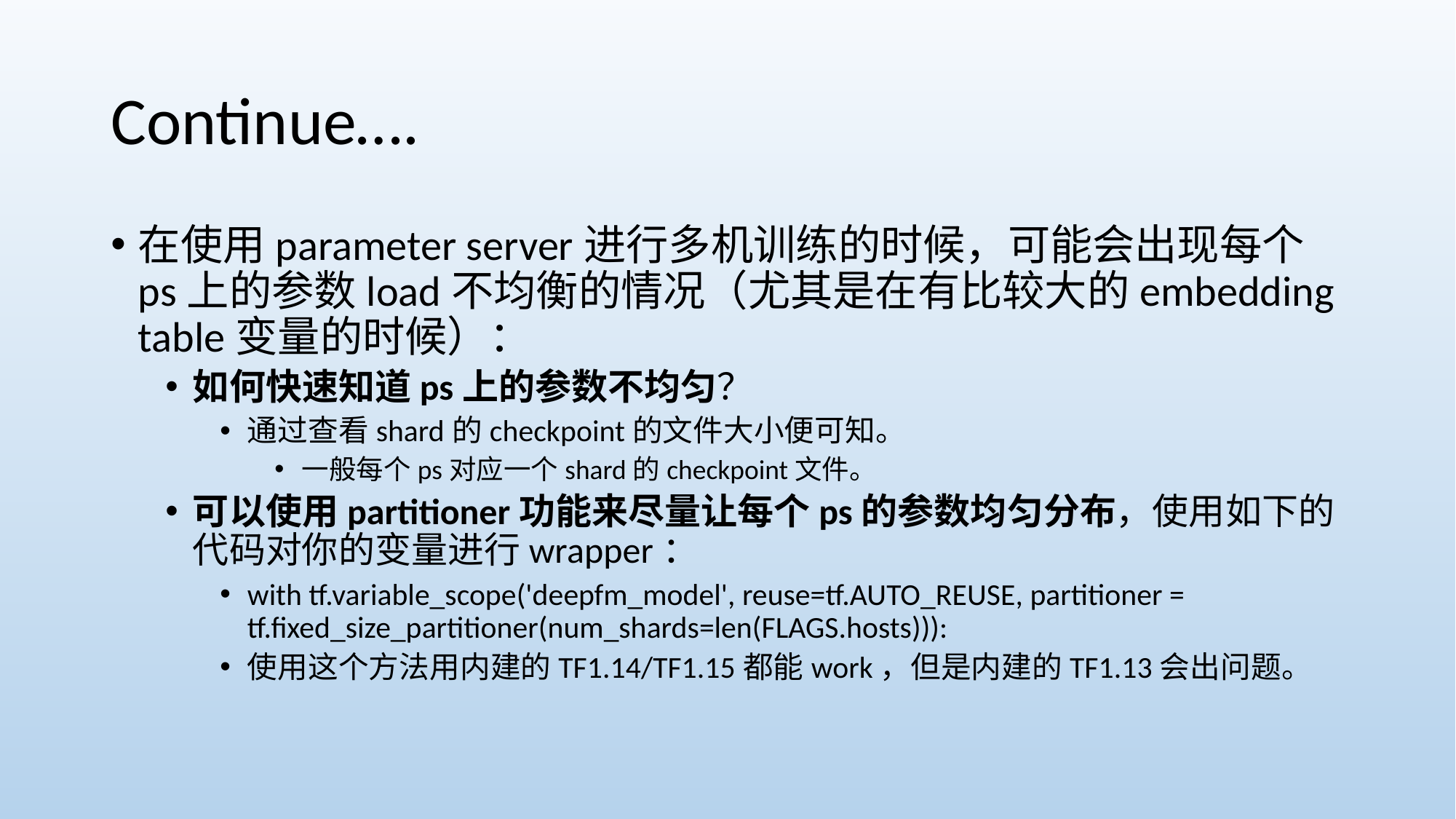

# Continue….
在使用parameter server进行多机训练的时候，可能会出现每个ps上的参数load不均衡的情况（尤其是在有比较大的embedding table变量的时候）：
如何快速知道ps上的参数不均匀？
通过查看shard的checkpoint的文件大小便可知。
一般每个ps对应一个shard的checkpoint文件。
可以使用partitioner功能来尽量让每个ps的参数均匀分布，使用如下的代码对你的变量进行wrapper：
with tf.variable_scope('deepfm_model', reuse=tf.AUTO_REUSE, partitioner = tf.fixed_size_partitioner(num_shards=len(FLAGS.hosts))):
使用这个方法用内建的TF1.14/TF1.15都能work，但是内建的TF1.13会出问题。